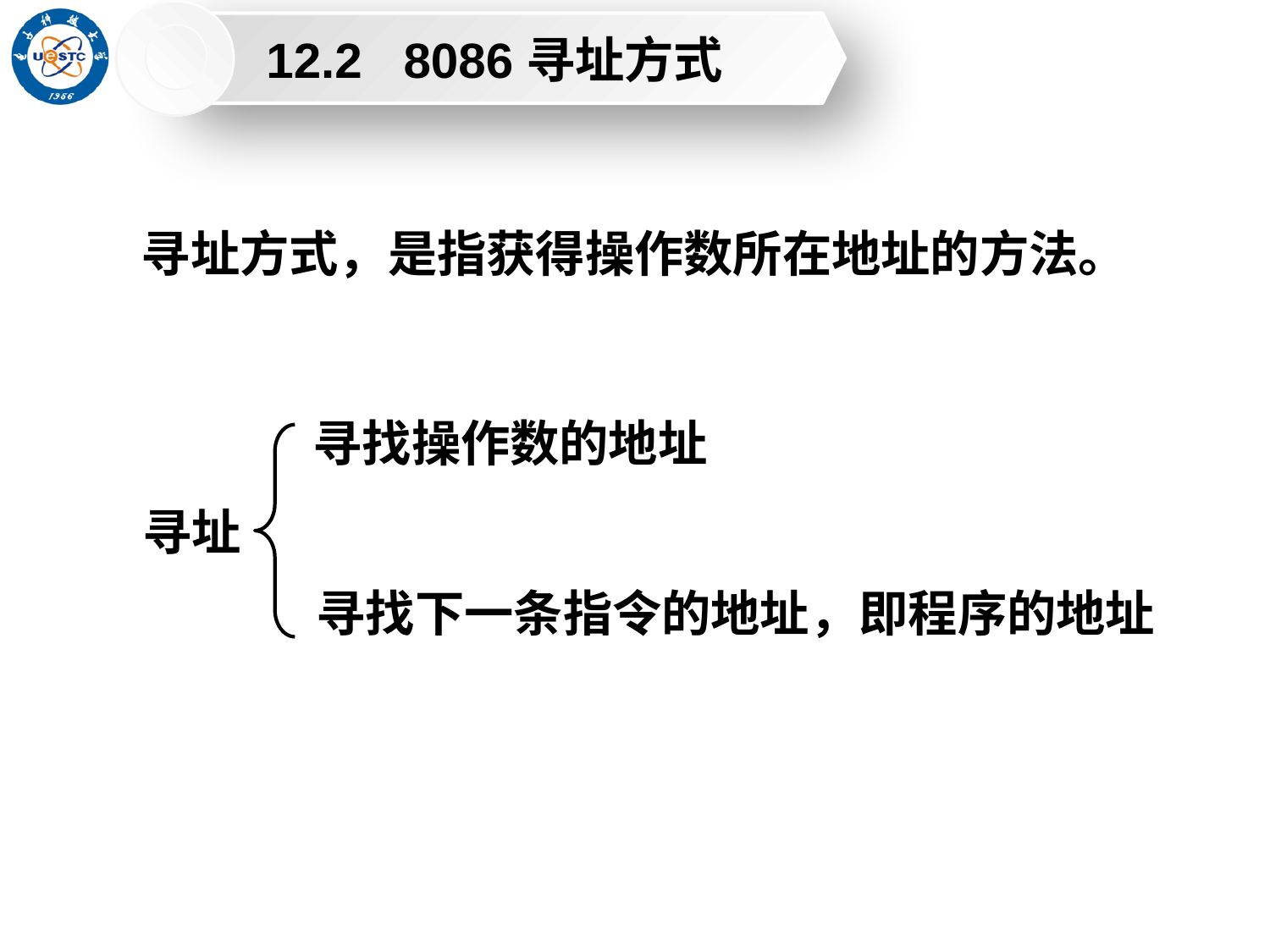

12.2   8086寻址方式

寻址方式，是指获得操作数所在地址的方法。
寻找操作数的地址

寻找下一条指令的地址，即程序的地址
寻址